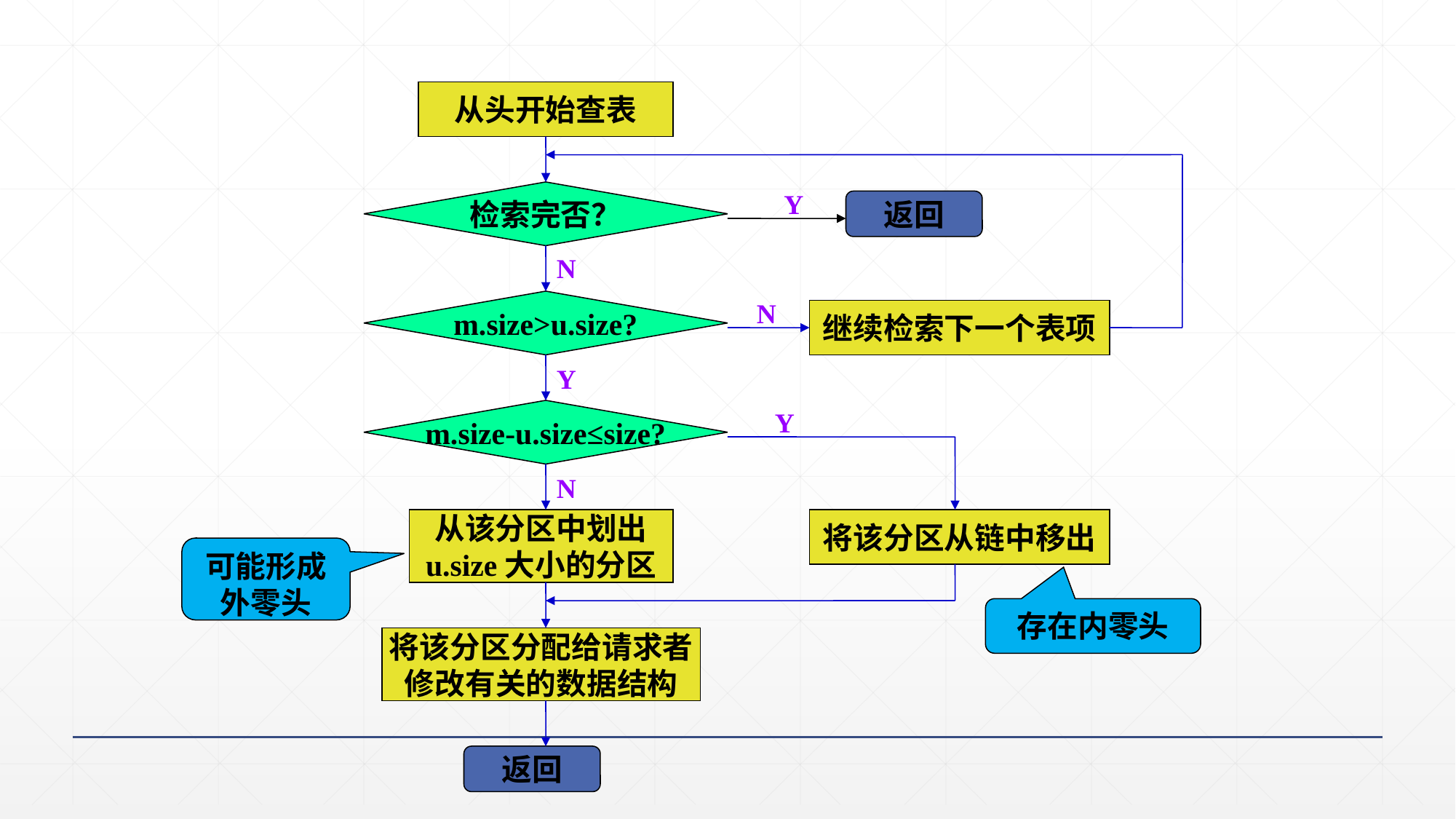

从头开始查表

检索完否？
Y

返回

N
m.size>u.size?
N

继续检索下一个表项

Y
m.size-u.size≤size?
Y

N
从该分区中划出
u.size大小的分区
将该分区从链中移出
可能形成
外零头

存在内零头
将该分区分配给请求者
修改有关的数据结构

返回